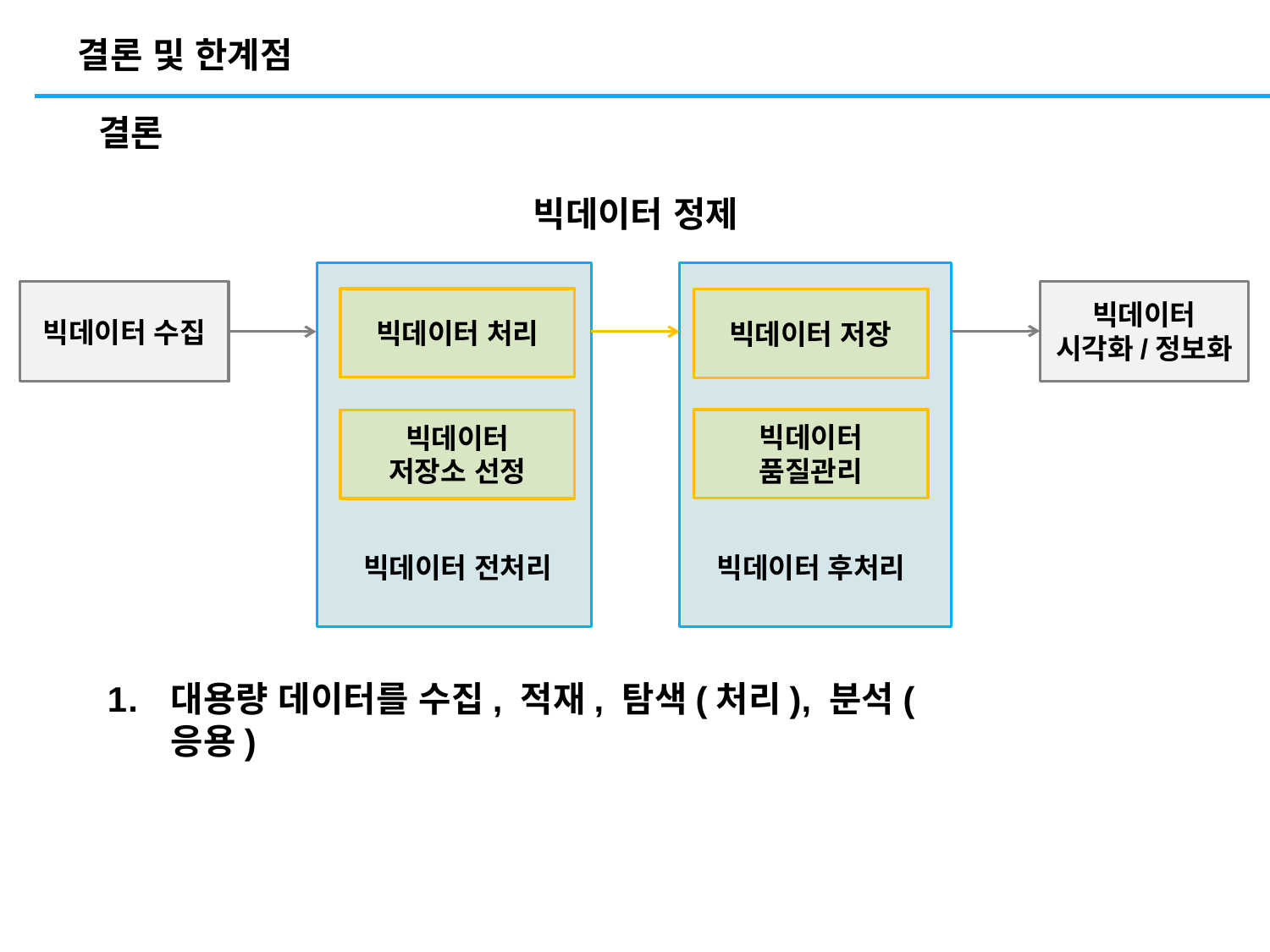

결론 및 한계점
결론
빅데이터 정제

빅데이터
시각화/정보화
빅데이터 수집
빅데이터 처리
빅데이터 저장
빅데이터
품질관리
빅데이터
저장소 선정
빅데이터 전처리
빅데이터 후처리
대용량 데이터를 수집, 적재, 탐색(처리), 분석(응용)